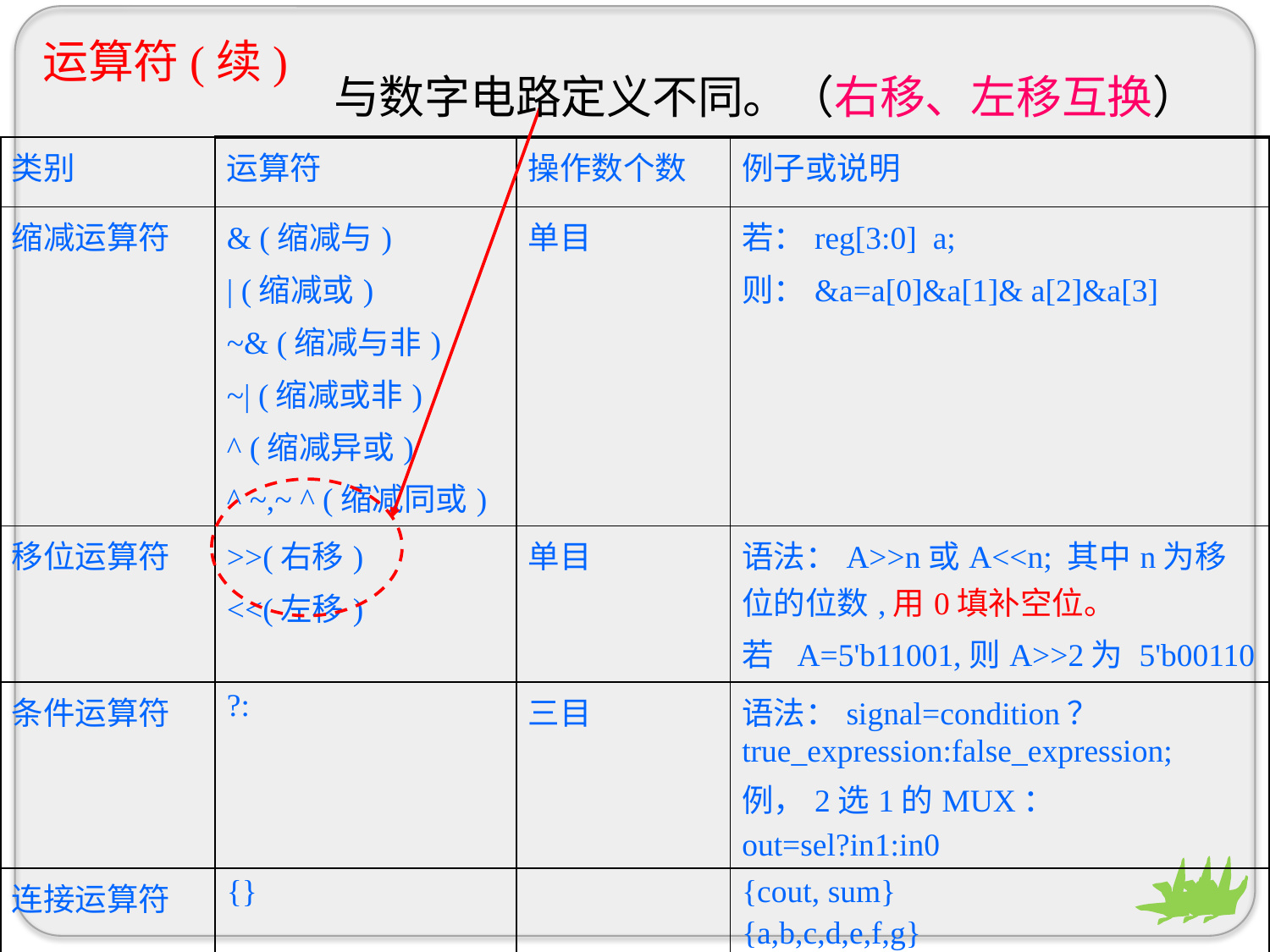

运算符(续)
与数字电路定义不同。（右移、左移互换）

| 类别 | 运算符 | 操作数个数 | 例子或说明 |
| --- | --- | --- | --- |
| 缩减运算符 | & (缩减与) | (缩减或) ~& (缩减与非) ~| (缩减或非) ^ (缩减异或) ^ ~,~ ^ (缩减同或) | 单目 | 若：reg[3:0] a; 则：&a=a[0]&a[1]& a[2]&a[3] |
| 移位运算符 | >>(右移) <<(左移) | 单目 | 语法：A>>n或A<<n; 其中n为移位的位数,用0填补空位。 若 A=5'b11001,则A>>2为 5'b00110 |
| 条件运算符 | ?: | 三目 | 语法：signal=condition？true\_expression:false\_expression; 例，2选1的MUX： out=sel?in1:in0 |
| 连接运算符 | {} |  | {cout, sum} {a,b,c,d,e,f,g} |
32